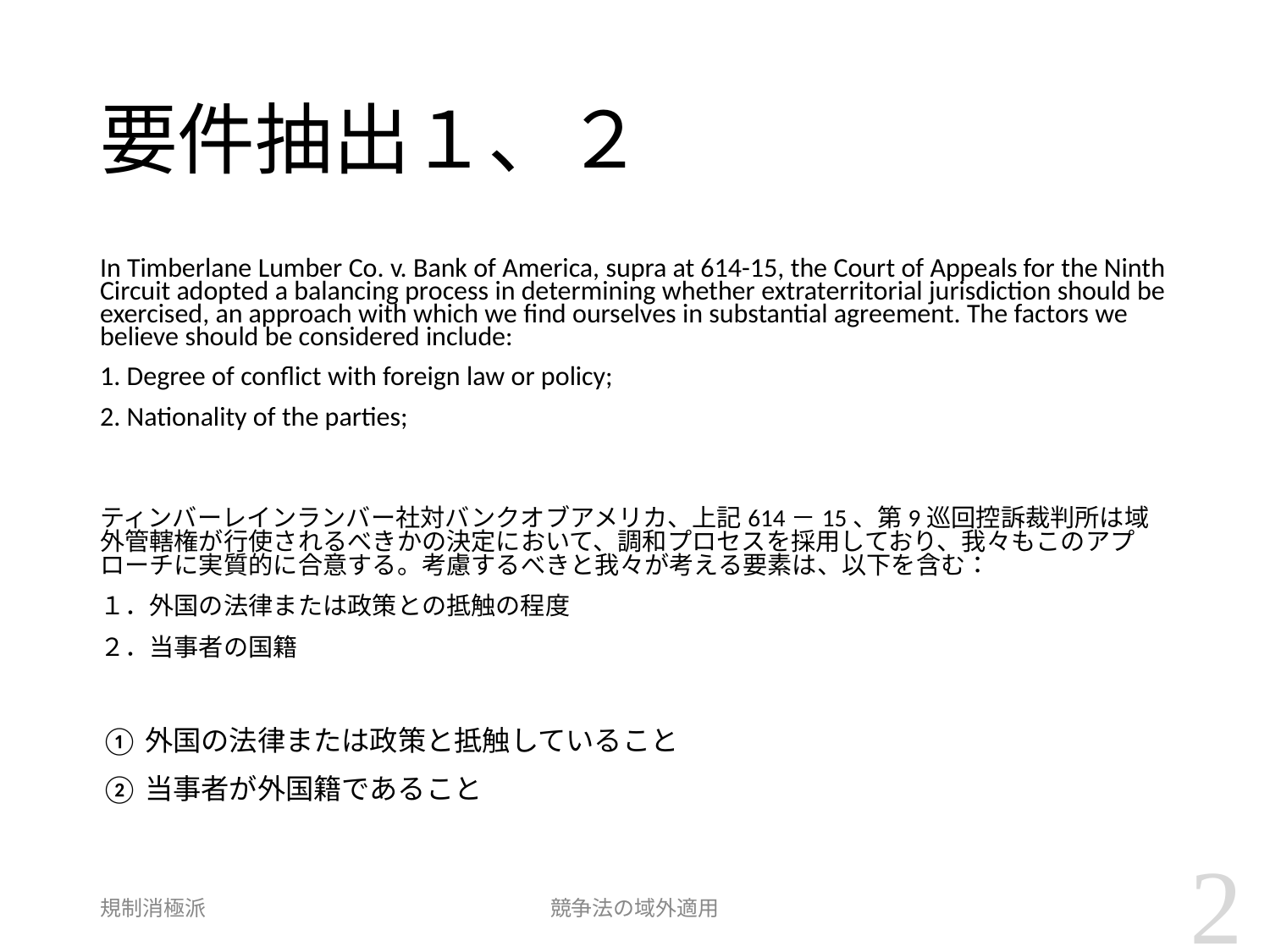

# 要件抽出１、２
In Timberlane Lumber Co. v. Bank of America, supra at 614-15, the Court of Appeals for the Ninth Circuit adopted a balancing process in determining whether extraterritorial jurisdiction should be exercised, an approach with which we find ourselves in substantial agreement. The factors we believe should be considered include:
1. Degree of conflict with foreign law or policy;
2. Nationality of the parties;
ティンバーレインランバー社対バンクオブアメリカ、上記614－15、第9巡回控訴裁判所は域外管轄権が行使されるべきかの決定において、調和プロセスを採用しており、我々もこのアプローチに実質的に合意する。考慮するべきと我々が考える要素は、以下を含む：
１．外国の法律または政策との抵触の程度
２．当事者の国籍
①外国の法律または政策と抵触していること
②当事者が外国籍であること
2
規制消極派
競争法の域外適用